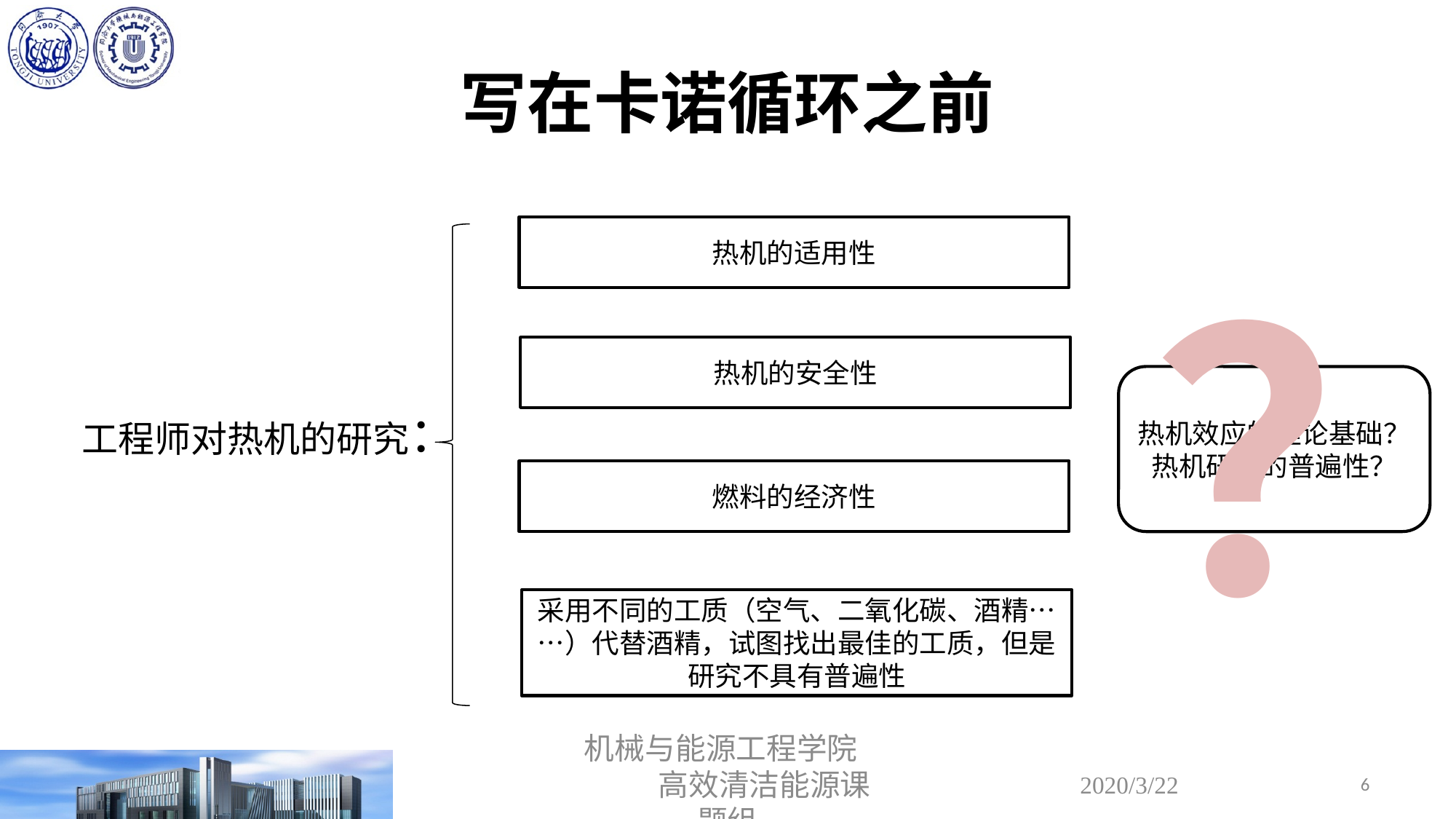

# 写在卡诺循环之前

工程师对热机的研究：
热机的适用性

？
热机的安全性

热机效应的理论基础？
热机研究的普遍性？

燃料的经济性
采用不同的工质（空气、二氧化碳、酒精……）代替酒精，试图找出最佳的工质，但是研究不具有普遍性
机械与能源工程学院              高效清洁能源课题组
2020/3/22
6